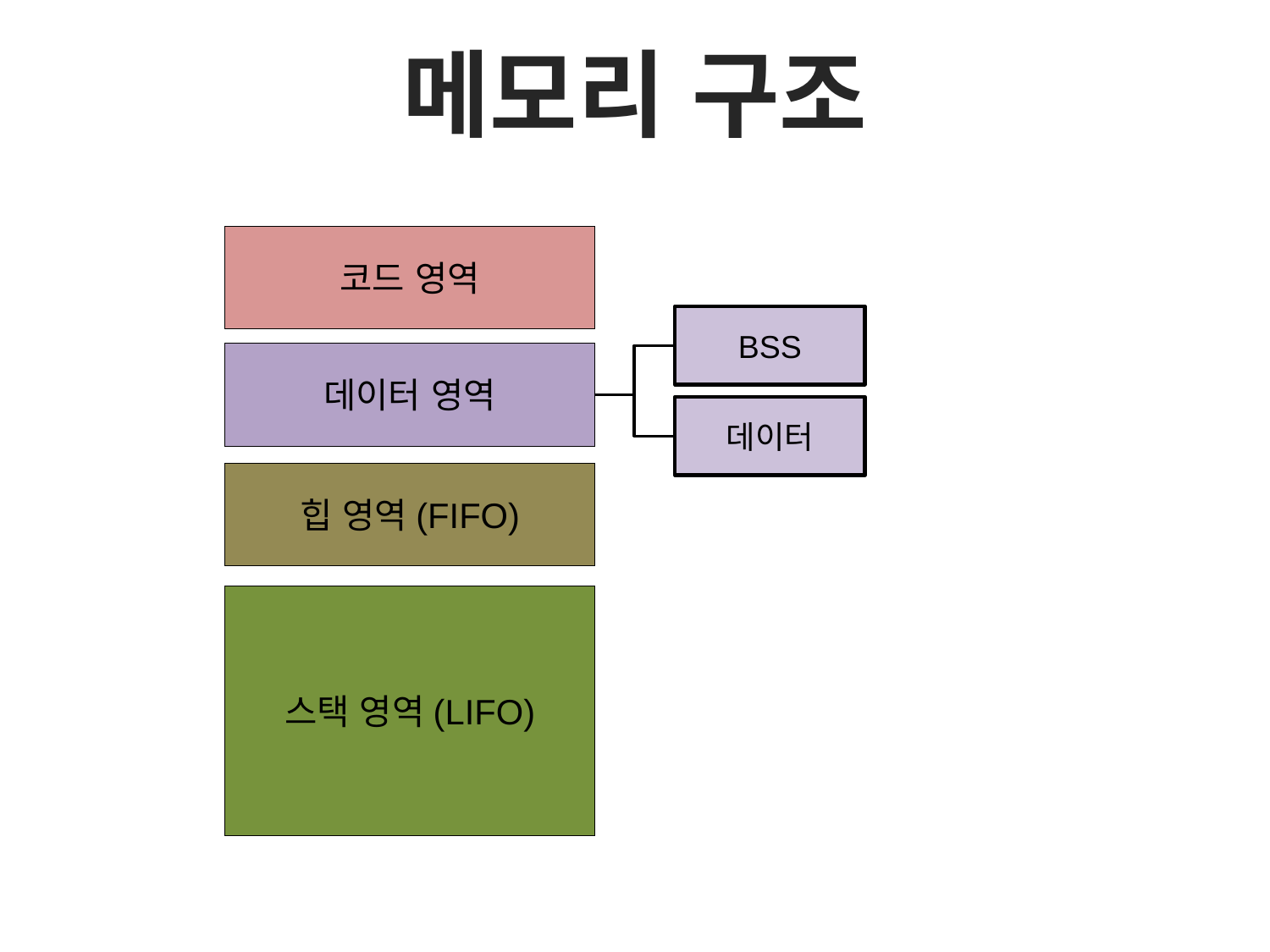

메모리 구조
코드 영역
BSS
데이터 영역
데이터
힙 영역(FIFO)
스택 영역(LIFO)